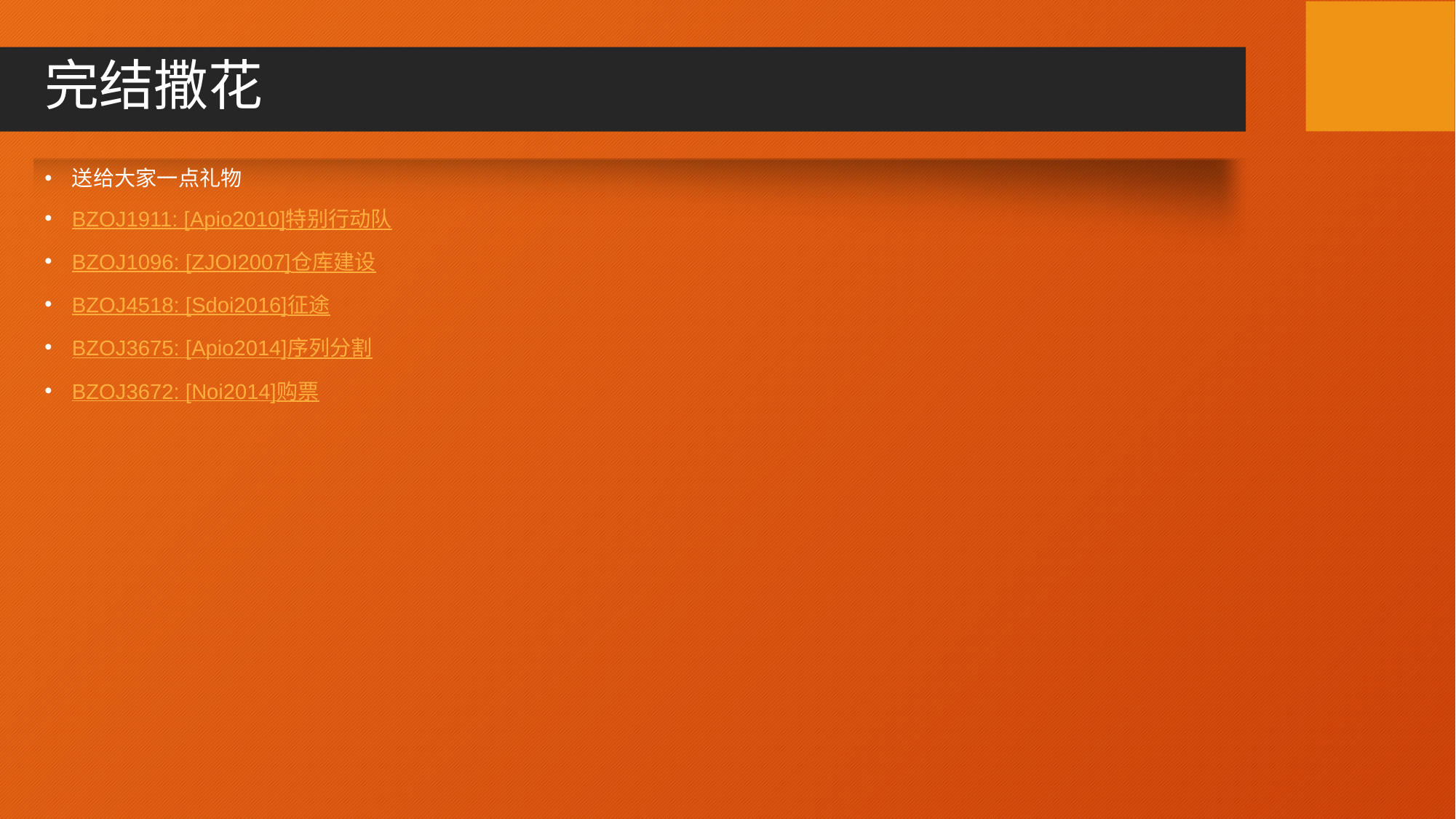

# 完结撒花
送给大家一点礼物
BZOJ1911: [Apio2010]特别行动队
BZOJ1096: [ZJOI2007]仓库建设
BZOJ4518: [Sdoi2016]征途
BZOJ3675: [Apio2014]序列分割
BZOJ3672: [Noi2014]购票